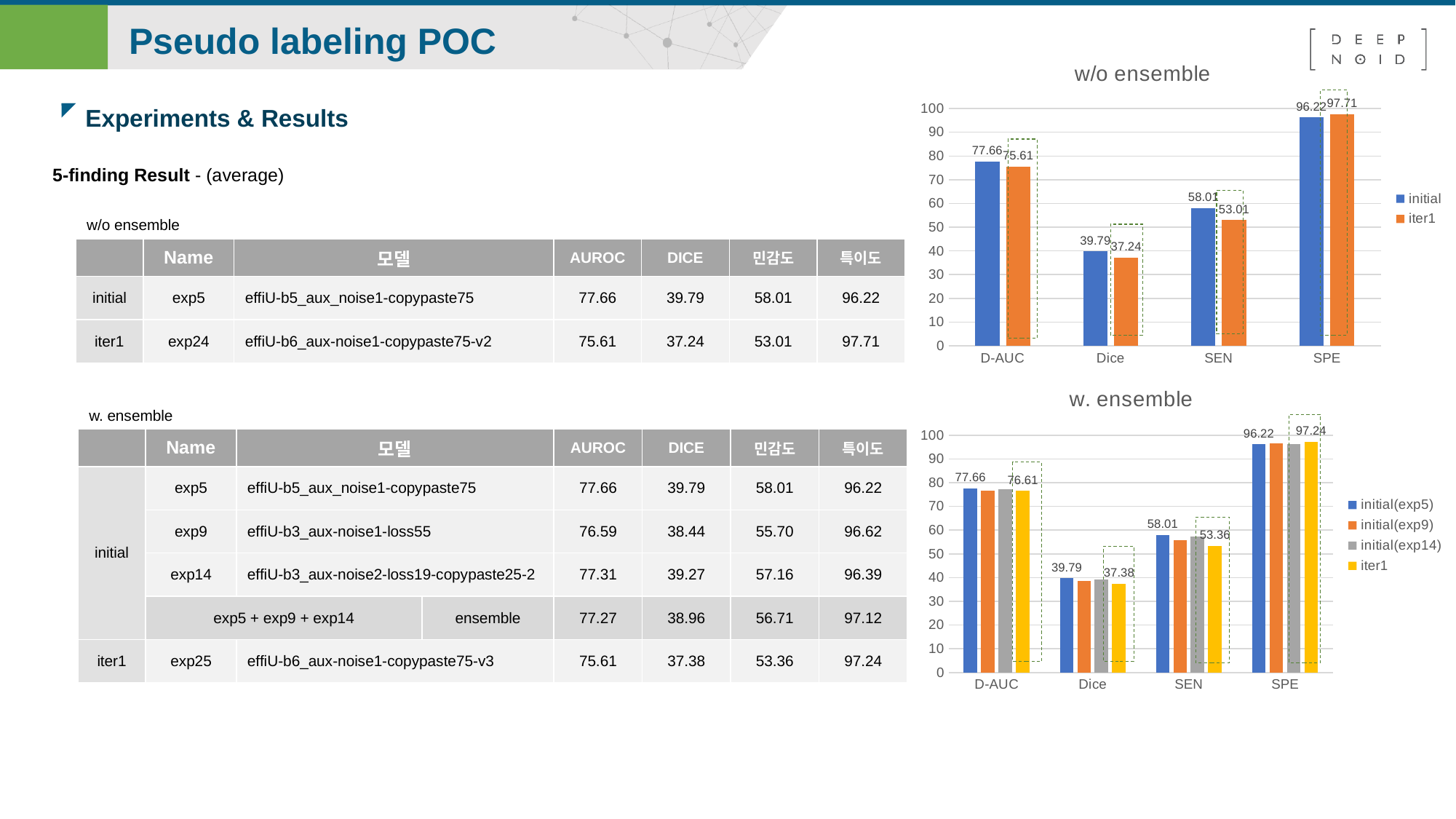

II 01.
Pseudo labeling POC

### Chart: w/o ensemble

| Category |  |  |
|---|---|---|
| D-AUC | 77.66 | 75.61 |
| Dice | 39.79 | 37.24 |
| SEN | 58.01 | 53.01 |
| SPE | 96.22 | 97.71 |
Experiments & Results

5-finding Result - (average)

w/o ensemble

|  | Name | 모델 | AUROC | DICE | 민감도 | 특이도 |
| --- | --- | --- | --- | --- | --- | --- |
| initial | exp5 | effiU-b5\_aux\_noise1-copypaste75 | 77.66 | 39.79 | 58.01 | 96.22 |
| iter1 | exp24 | effiU-b6\_aux-noise1-copypaste75-v2 | 75.61 | 37.24 | 53.01 | 97.71 |

### Chart: w. ensemble

| Category |  |  |  |  |
|---|---|---|---|---|
| D-AUC | 77.66 | 76.59 | 77.31 | 76.61 |
| Dice | 39.79 | 38.44 | 39.27 | 37.38 |
| SEN | 58.01 | 55.7 | 57.16 | 53.36 |
| SPE | 96.22 | 96.62 | 96.39 | 97.24 |
w. ensemble

|  | Name | 모델 |  | AUROC | DICE | 민감도 | 특이도 |
| --- | --- | --- | --- | --- | --- | --- | --- |
| initial | exp5 | effiU-b5\_aux\_noise1-copypaste75 |  | 77.66 | 39.79 | 58.01 | 96.22 |
|  | exp9 | effiU-b3\_aux-noise1-loss55 |  | 76.59 | 38.44 | 55.70 | 96.62 |
|  | exp14 | effiU-b3\_aux-noise2-loss19-copypaste25-2 |  | 77.31 | 39.27 | 57.16 | 96.39 |
|  | exp5 + exp9 + exp14 |  | ensemble | 77.27 | 38.96 | 56.71 | 97.12 |
| iter1 | exp25 | effiU-b6\_aux-noise1-copypaste75-v3 |  | 75.61 | 37.38 | 53.36 | 97.24 |